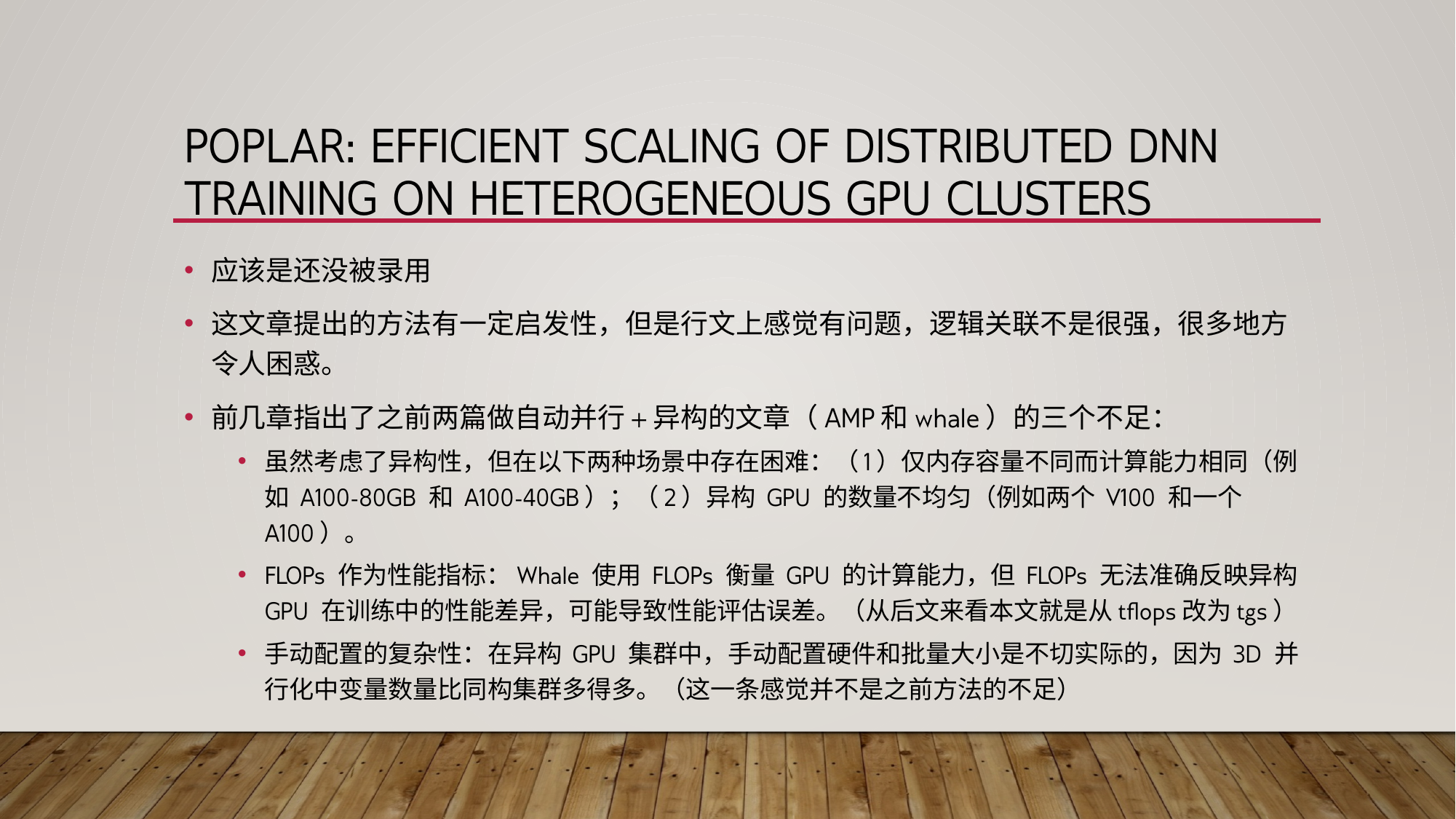

# Poplar: Efficient Scaling of Distributed DNN Training on Heterogeneous GPU Clusters
应该是还没被录用
这文章提出的方法有一定启发性，但是行文上感觉有问题，逻辑关联不是很强，很多地方令人困惑。
前几章指出了之前两篇做自动并行+异构的文章（AMP和whale）的三个不足：
虽然考虑了异构性，但在以下两种场景中存在困难：（1）仅内存容量不同而计算能力相同（例如 A100-80GB 和 A100-40GB）；（2）异构 GPU 的数量不均匀（例如两个 V100 和一个 A100）。
FLOPs 作为性能指标：Whale 使用 FLOPs 衡量 GPU 的计算能力，但 FLOPs 无法准确反映异构 GPU 在训练中的性能差异，可能导致性能评估误差。（从后文来看本文就是从tflops改为tgs）
手动配置的复杂性：在异构 GPU 集群中，手动配置硬件和批量大小是不切实际的，因为 3D 并行化中变量数量比同构集群多得多。（这一条感觉并不是之前方法的不足）